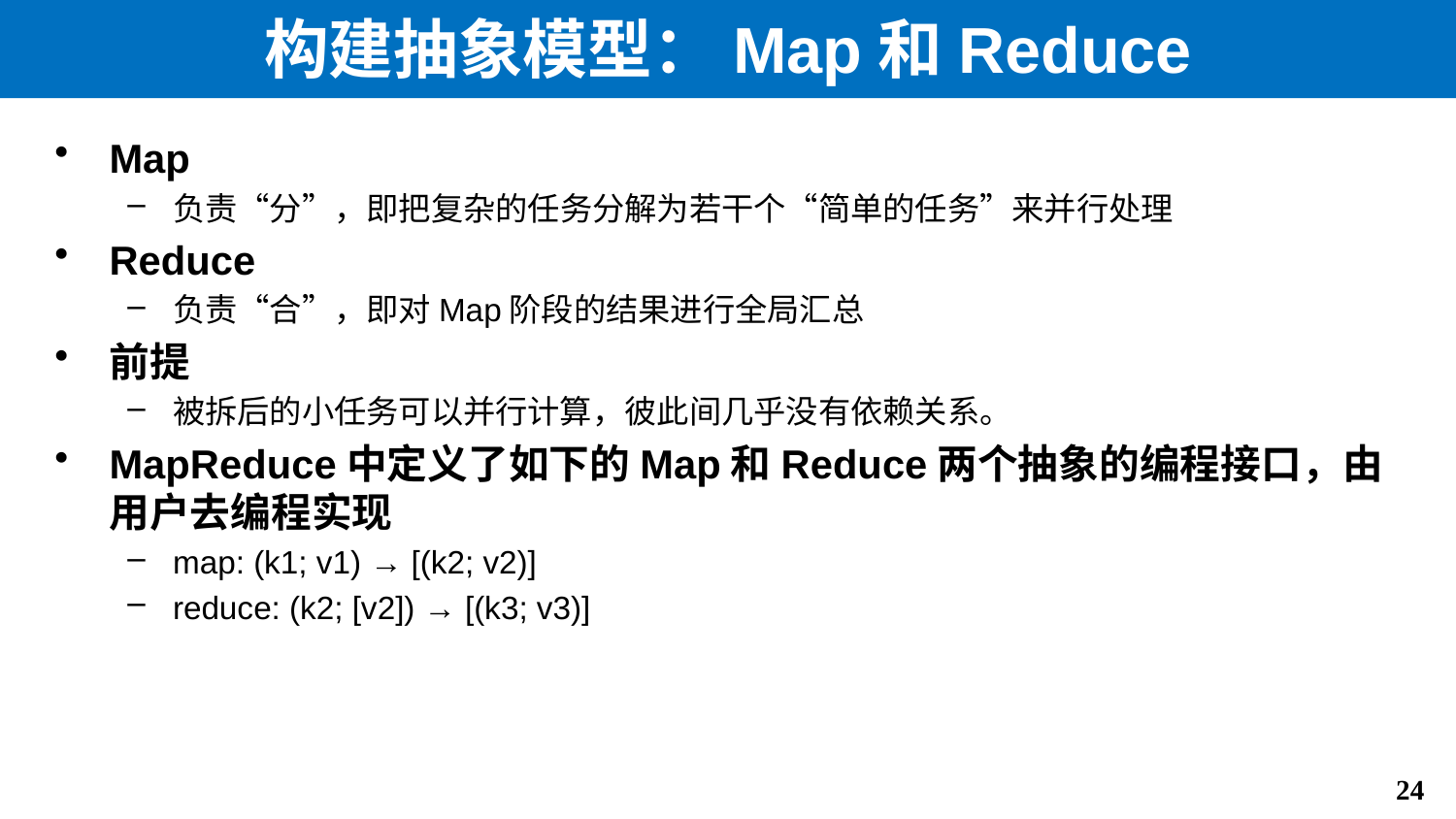

# 构建抽象模型：Map和Reduce
Map
负责“分”，即把复杂的任务分解为若干个“简单的任务”来并行处理
Reduce
负责“合”，即对Map阶段的结果进行全局汇总
前提
被拆后的小任务可以并行计算，彼此间几乎没有依赖关系。
MapReduce中定义了如下的Map和Reduce两个抽象的编程接口，由用户去编程实现
map: (k1; v1) → [(k2; v2)]
reduce: (k2; [v2]) → [(k3; v3)]